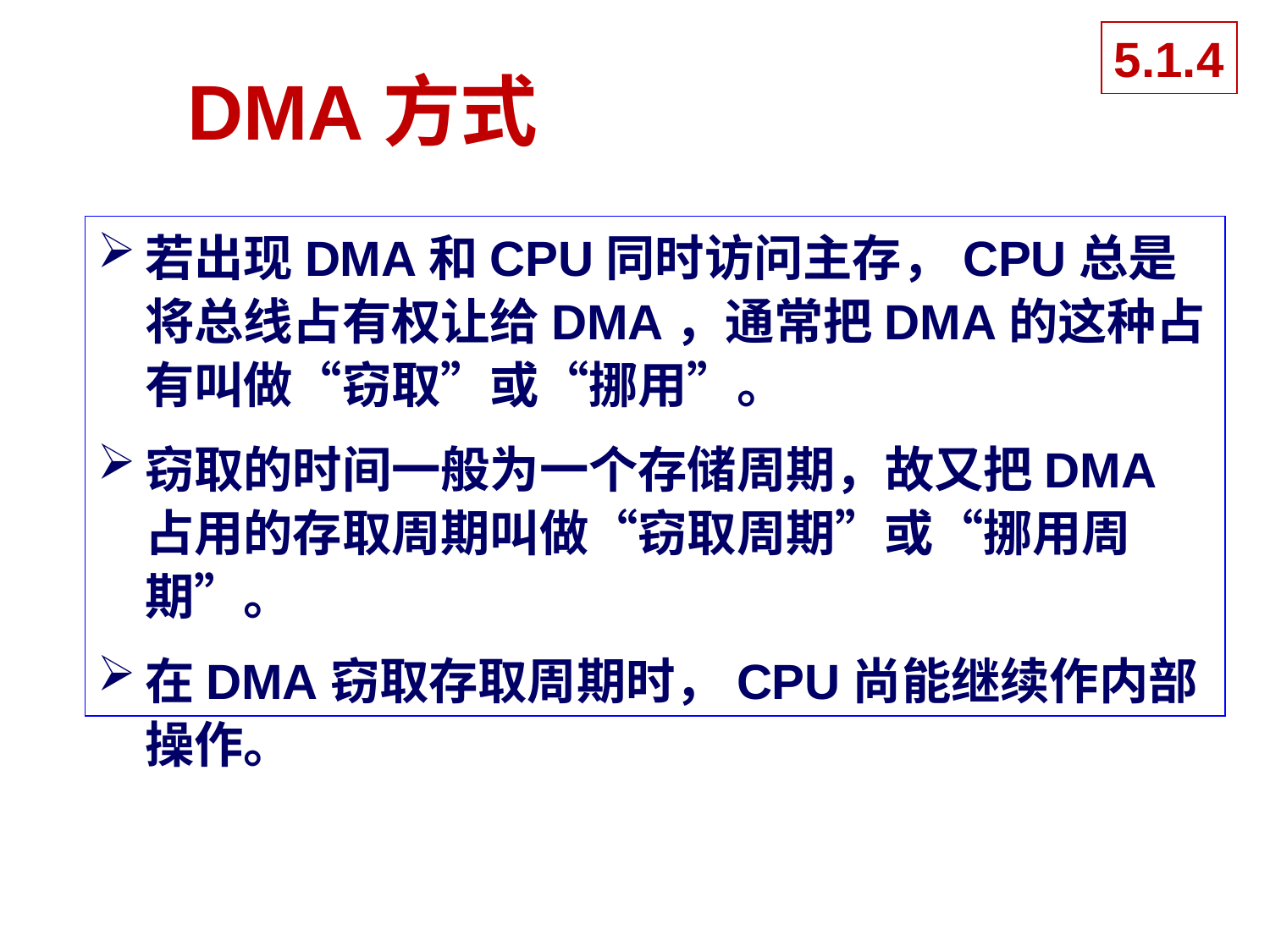

5.1.4
# DMA方式
若出现DMA和CPU同时访问主存，CPU总是将总线占有权让给DMA，通常把DMA的这种占有叫做“窃取”或“挪用”。
窃取的时间一般为一个存储周期，故又把DMA占用的存取周期叫做“窃取周期”或“挪用周期”。
在DMA窃取存取周期时，CPU尚能继续作内部操作。